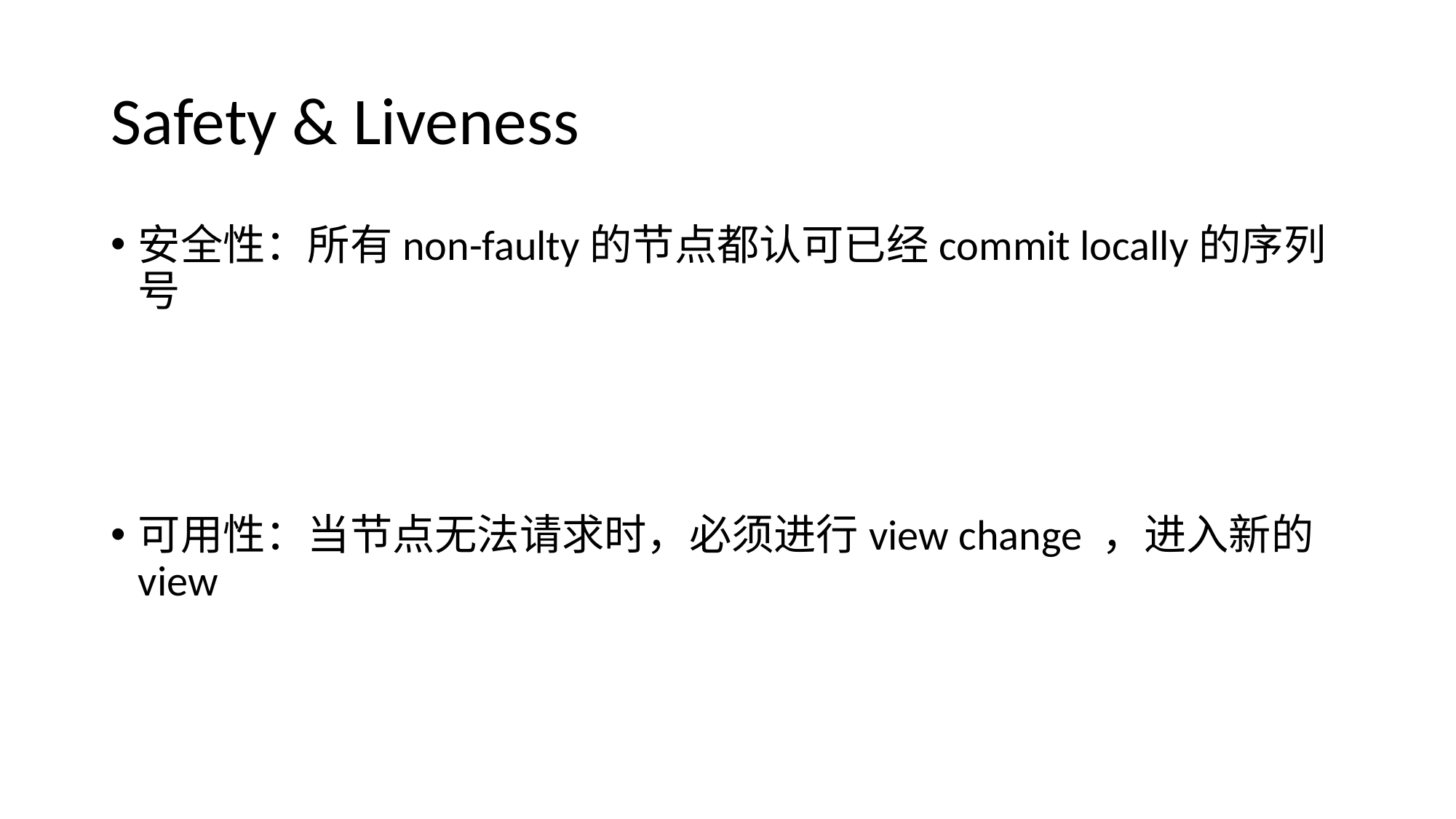

# Safety & Liveness
安全性：所有non-faulty的节点都认可已经commit locally的序列号

可用性：当节点无法请求时，必须进行view change ，进入新的view